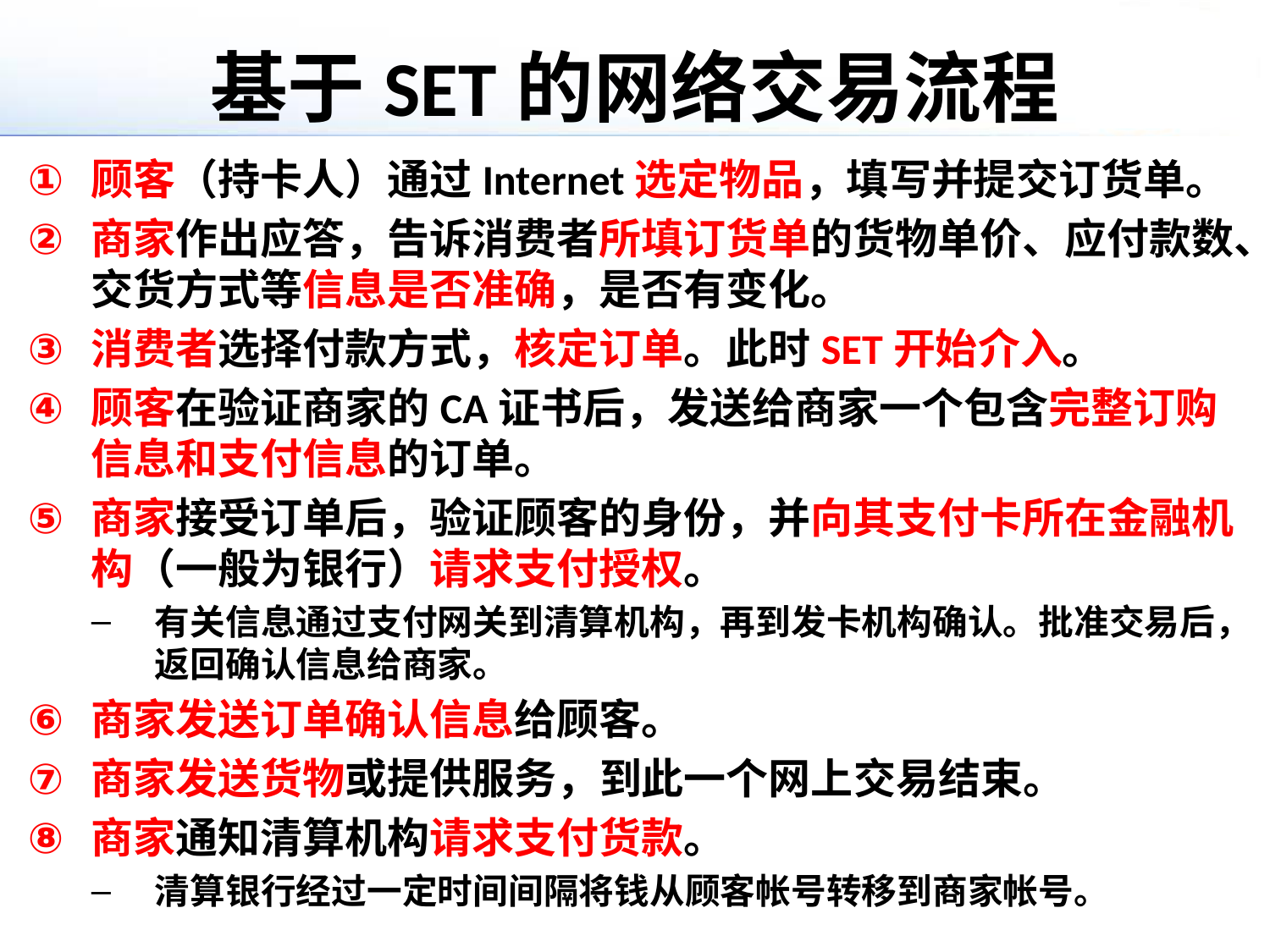

# 基于SET的网络交易流程
顾客（持卡人）通过Internet选定物品，填写并提交订货单。
商家作出应答，告诉消费者所填订货单的货物单价、应付款数、交货方式等信息是否准确，是否有变化。
消费者选择付款方式，核定订单。此时SET开始介入。
顾客在验证商家的CA证书后，发送给商家一个包含完整订购信息和支付信息的订单。
商家接受订单后，验证顾客的身份，并向其支付卡所在金融机构（一般为银行）请求支付授权。
有关信息通过支付网关到清算机构，再到发卡机构确认。批准交易后，返回确认信息给商家。
商家发送订单确认信息给顾客。
商家发送货物或提供服务，到此一个网上交易结束。
商家通知清算机构请求支付货款。
清算银行经过一定时间间隔将钱从顾客帐号转移到商家帐号。